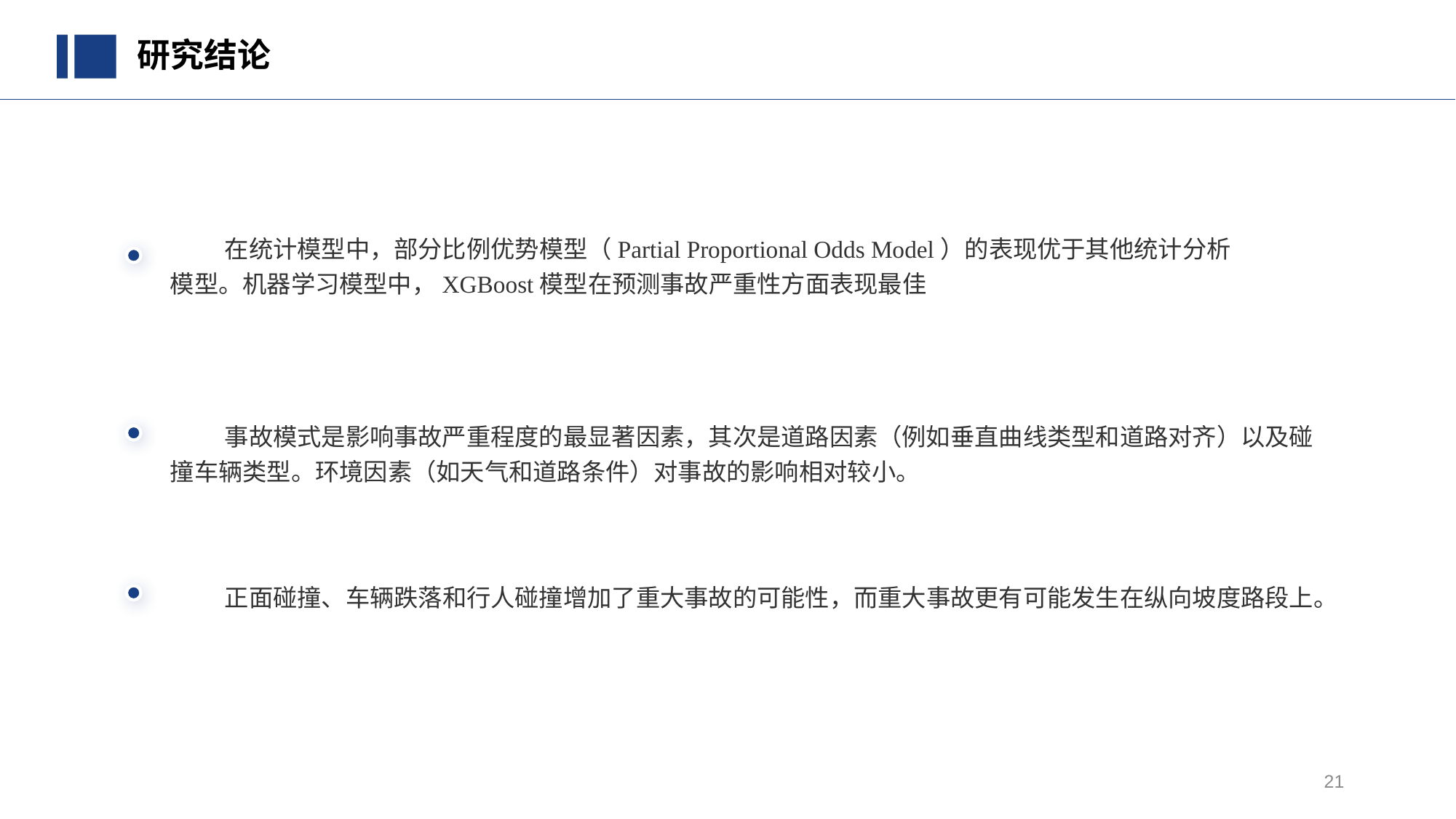

研究结论
在统计模型中，部分比例优势模型（Partial Proportional Odds Model）的表现优于其他统计分析模型。机器学习模型中，XGBoost模型在预测事故严重性方面表现最佳

事故模式是影响事故严重程度的最显著因素，其次是道路因素（例如垂直曲线类型和道路对齐）以及碰撞车辆类型。环境因素（如天气和道路条件）对事故的影响相对较小。

正面碰撞、车辆跌落和行人碰撞增加了重大事故的可能性，而重大事故更有可能发生在纵向坡度路段上。

21